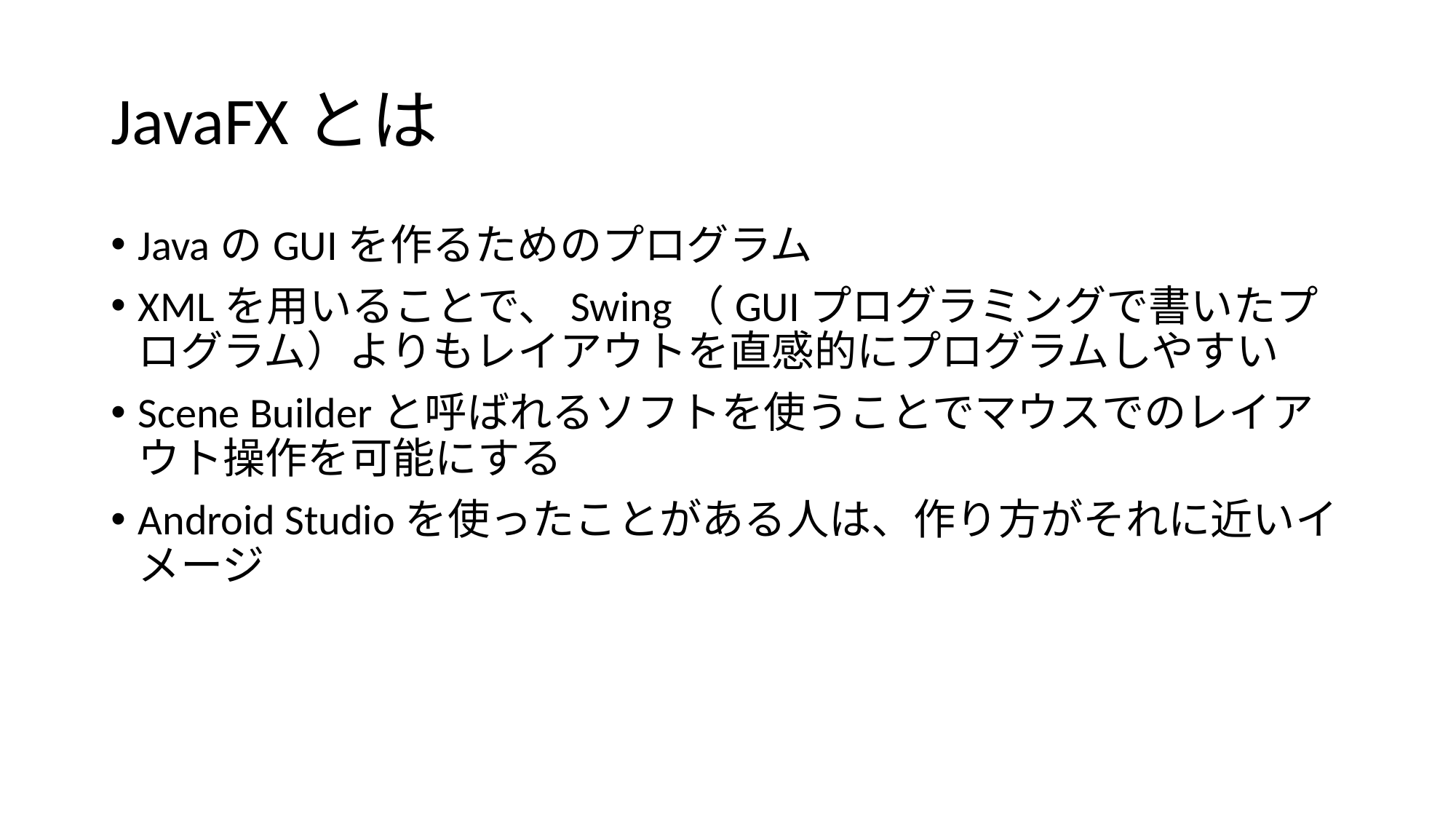

# JavaFXとは
JavaのGUIを作るためのプログラム
XMLを用いることで、Swing（GUIプログラミングで書いたプログラム）よりもレイアウトを直感的にプログラムしやすい
Scene Builderと呼ばれるソフトを使うことでマウスでのレイアウト操作を可能にする
Android Studioを使ったことがある人は、作り方がそれに近いイメージ